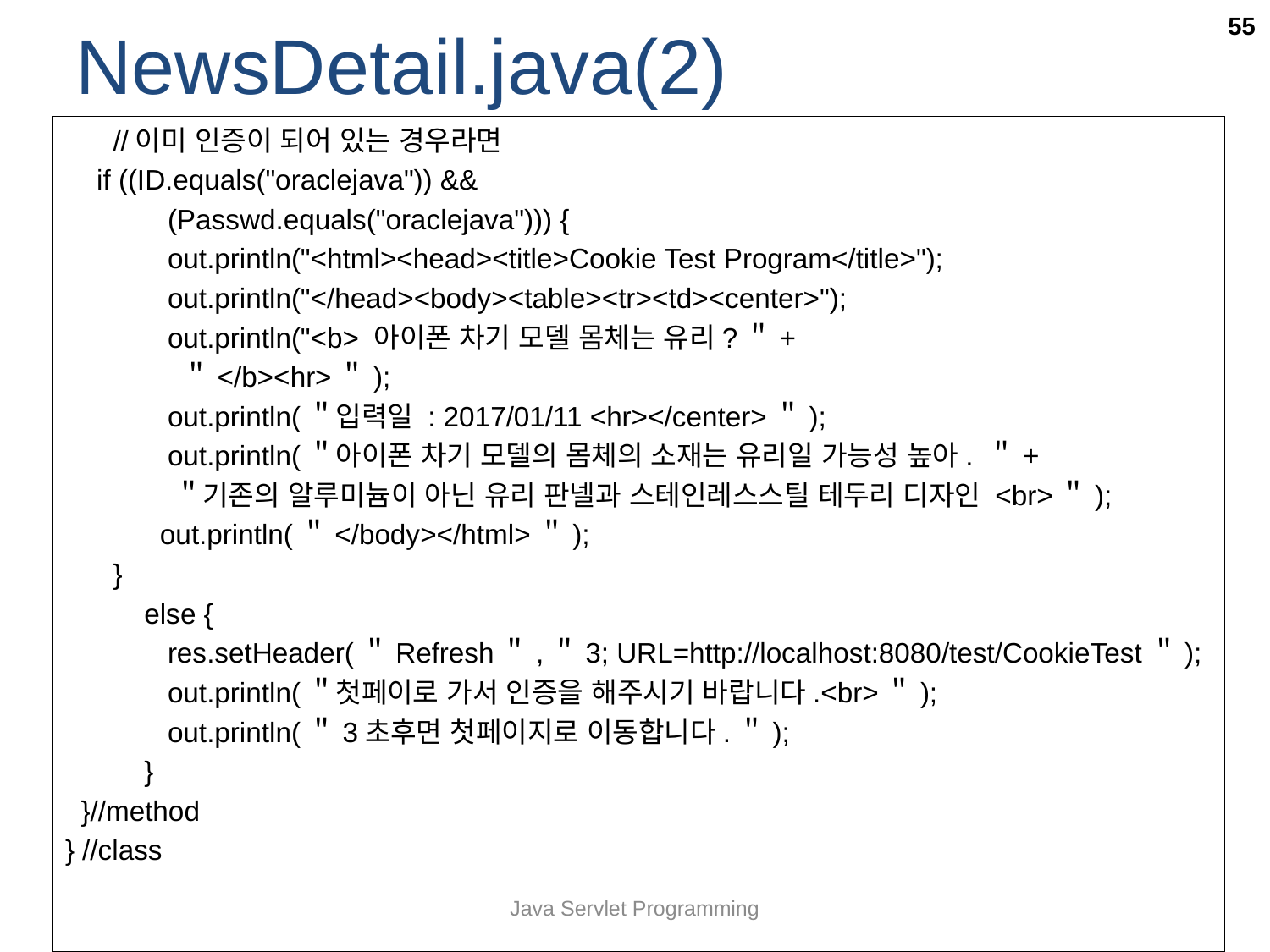

55
NewsDetail.java(2)
	//이미 인증이 되어 있는 경우라면
    if ((ID.equals("oraclejava")) &&
	       (Passwd.equals("oraclejava"))) {
	       out.println("<html><head><title>Cookie Test Program</title>");
	       out.println("</head><body><table><tr><td><center>");
	       out.println("<b> 아이폰 차기 모델 몸체는 유리?＂+
	        ＂</b><hr>＂);
	       out.println(＂입력일 : 2017/01/11 <hr></center>＂);
	       out.println(＂아이폰 차기 모델의 몸체의 소재는 유리일 가능성 높아. ＂+
	       ＂기존의 알루미늄이 아닌 유리 판넬과 스테인레스스틸 테두리 디자인 <br>＂);
	      out.println(＂</body></html>＂);
	}
	    else {
	       res.setHeader(＂Refresh＂,＂3; URL=http://localhost:8080/test/CookieTest＂);
	       out.println(＂첫페이로 가서 인증을 해주시기 바랍니다.<br>＂);
	       out.println(＂3초후면 첫페이지로 이동합니다.＂);
	    }
  }//method
} //class
Java Servlet Programming